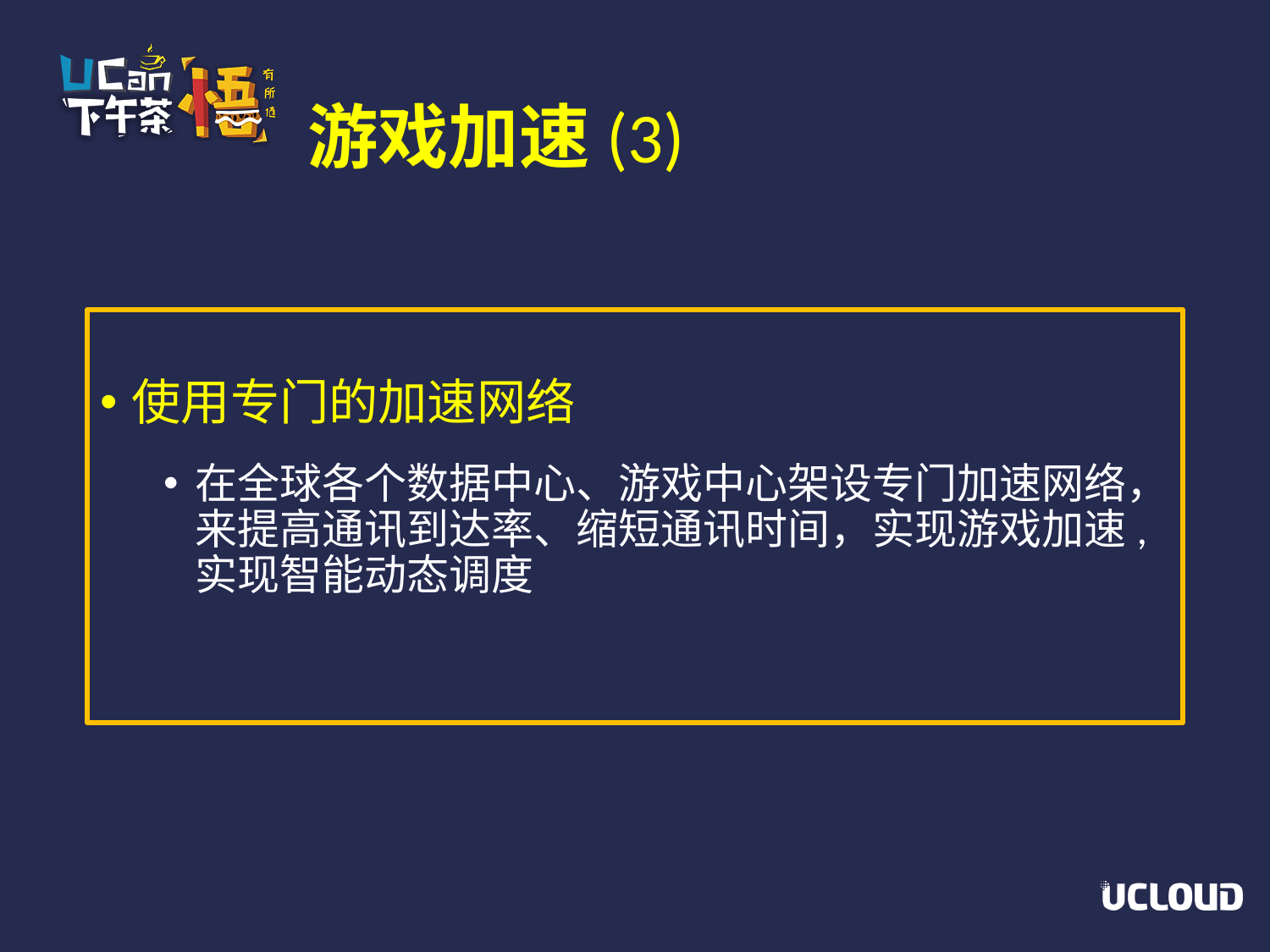

# 游戏加速(3)

使用专门的加速网络
在全球各个数据中心、游戏中心架设专门加速网络，来提高通讯到达率、缩短通讯时间，实现游戏加速,实现智能动态调度